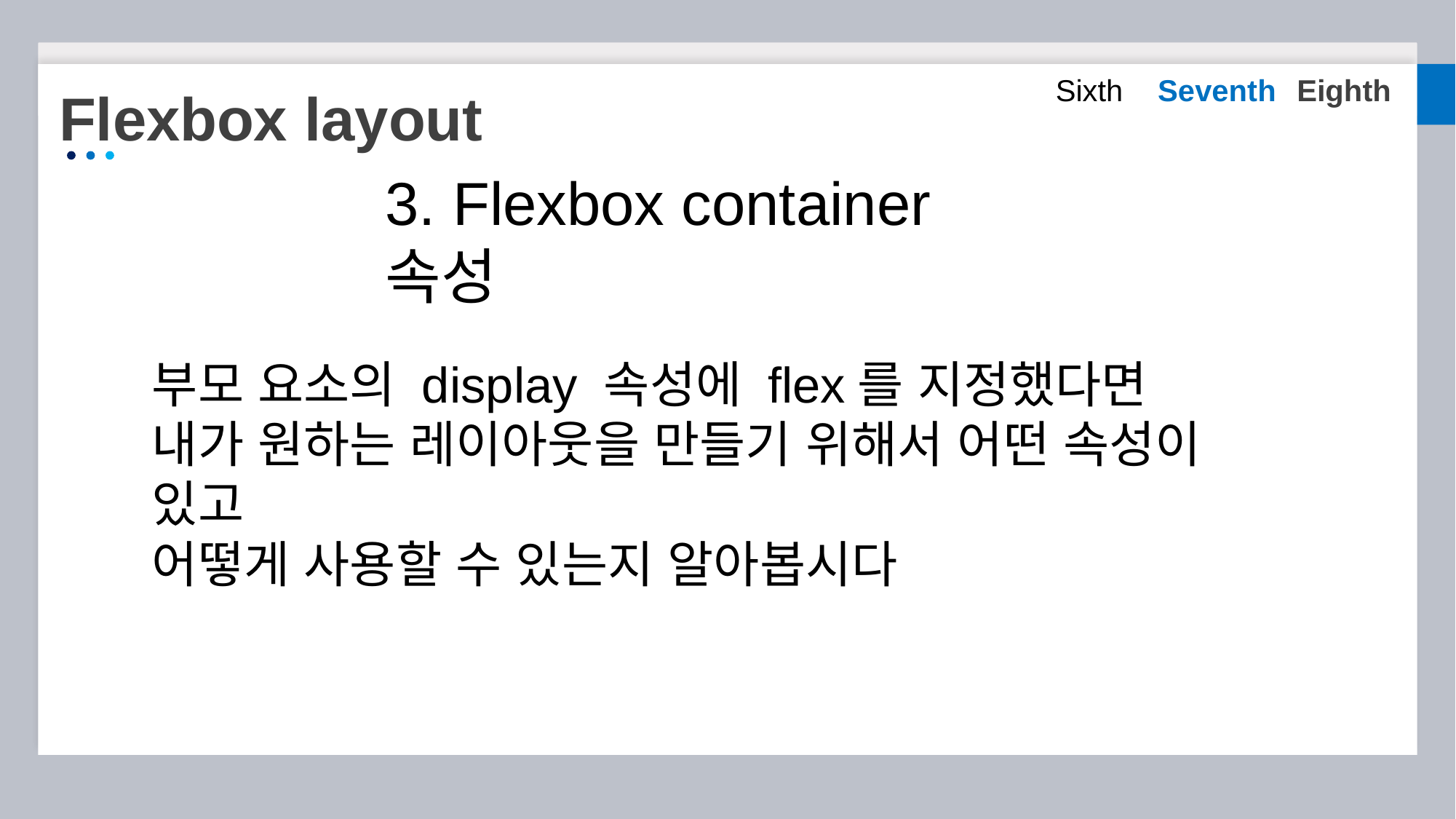

Sixth
Seventh
Eighth
Flexbox layout

3. Flexbox container 속성
부모 요소의 display 속성에 flex를 지정했다면
내가 원하는 레이아웃을 만들기 위해서 어떤 속성이 있고
어떻게 사용할 수 있는지 알아봅시다